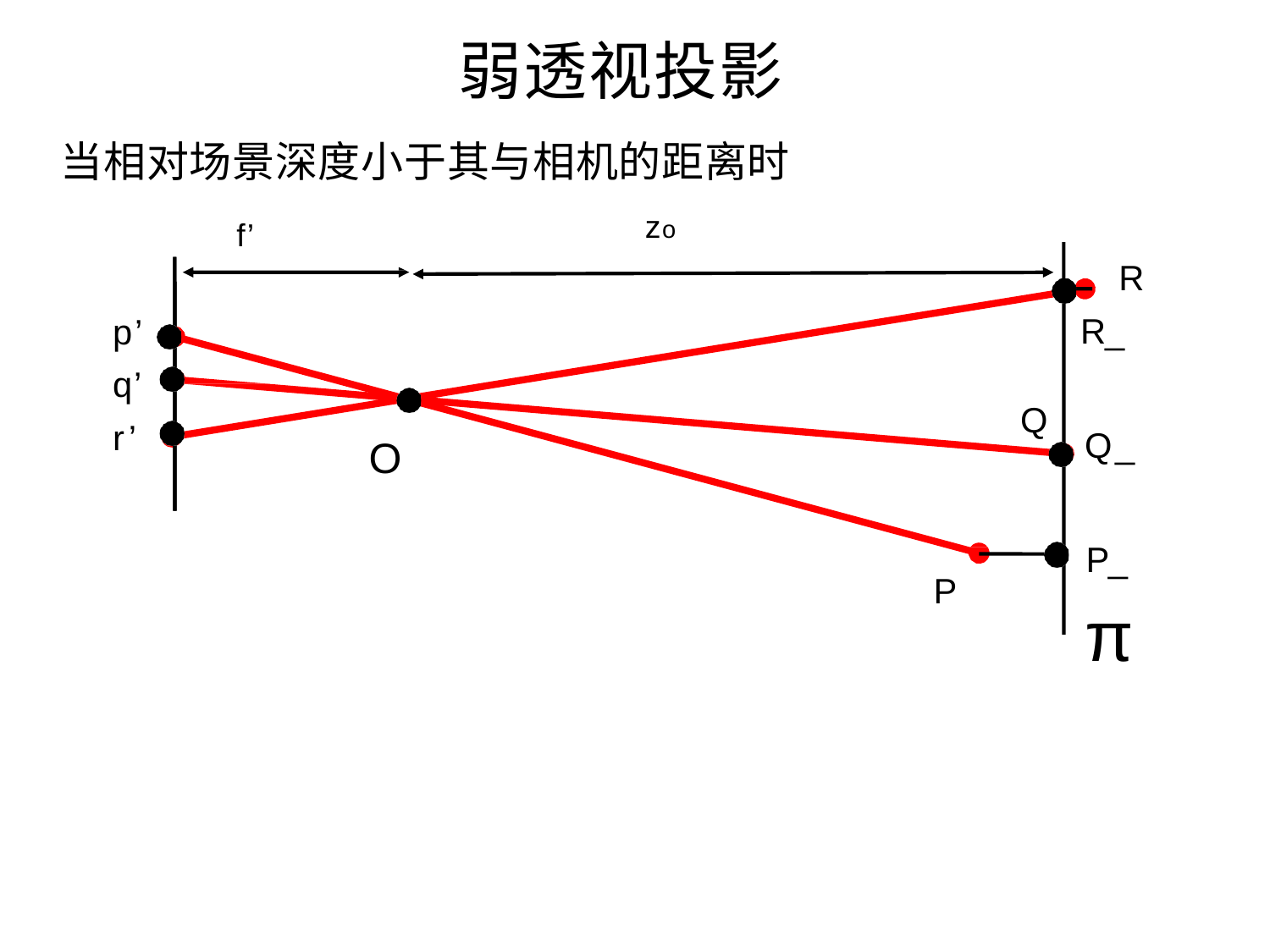

# 弱透视投影
当相对场景深度小于其与相机的距离时
zo
f’

R
R_

p’
q’
r’

Q

Q_
O

P_
π

P